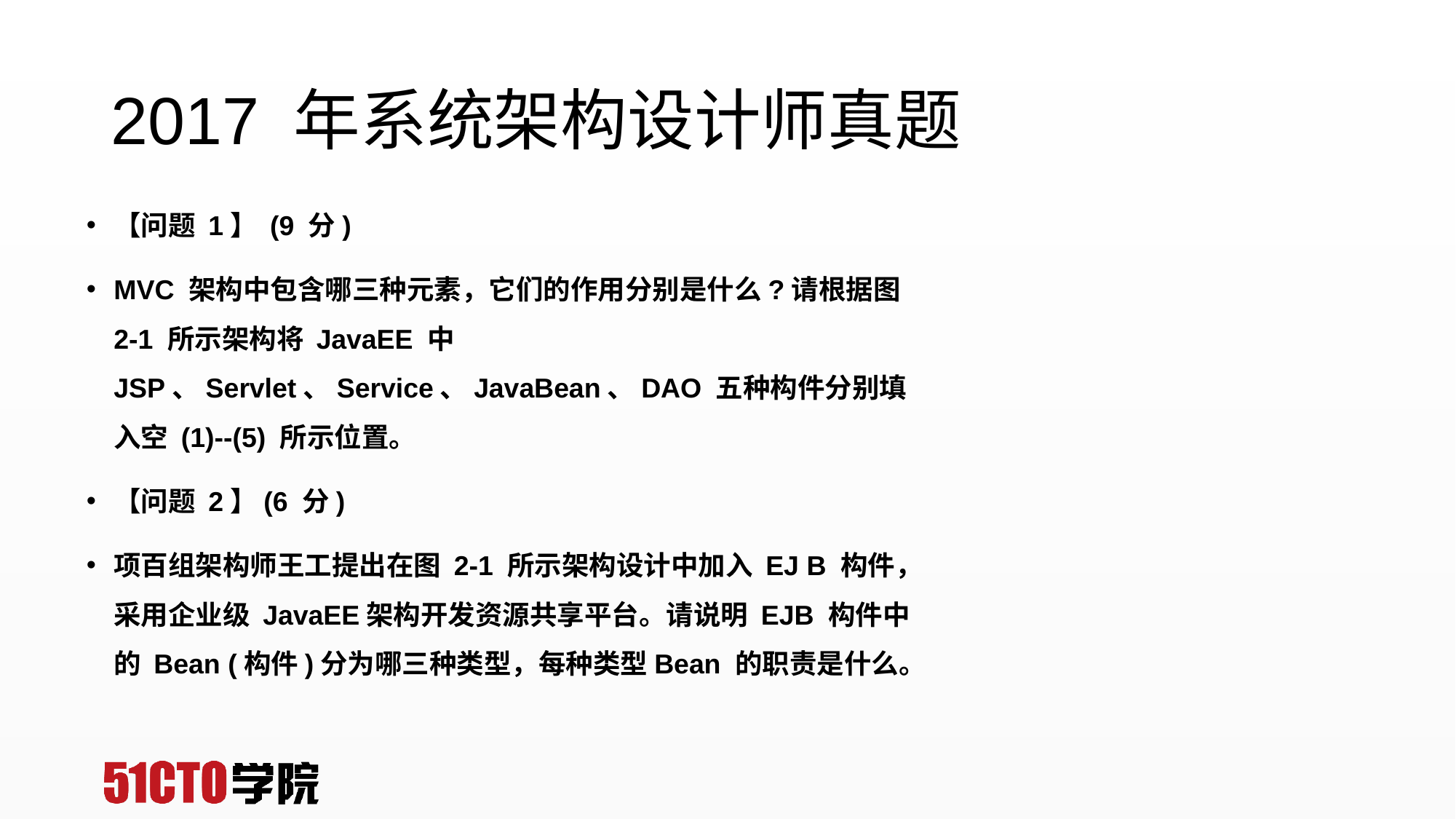

# 2017 年系统架构设计师真题
【问题 1】 (9 分)
MVC 架构中包含哪三种元素，它们的作用分别是什么?请根据图 2-1 所示架构将 JavaEE 中JSP、Servlet、Service、JavaBean、DAO 五种构件分别填入空 (1)--(5) 所示位置。
【问题 2】(6 分)
项百组架构师王工提出在图 2-1 所示架构设计中加入 EJ B 构件，采用企业级 JavaEE架构开发资源共享平台。请说明 EJB 构件中的 Bean (构件)分为哪三种类型，每种类型Bean 的职责是什么。